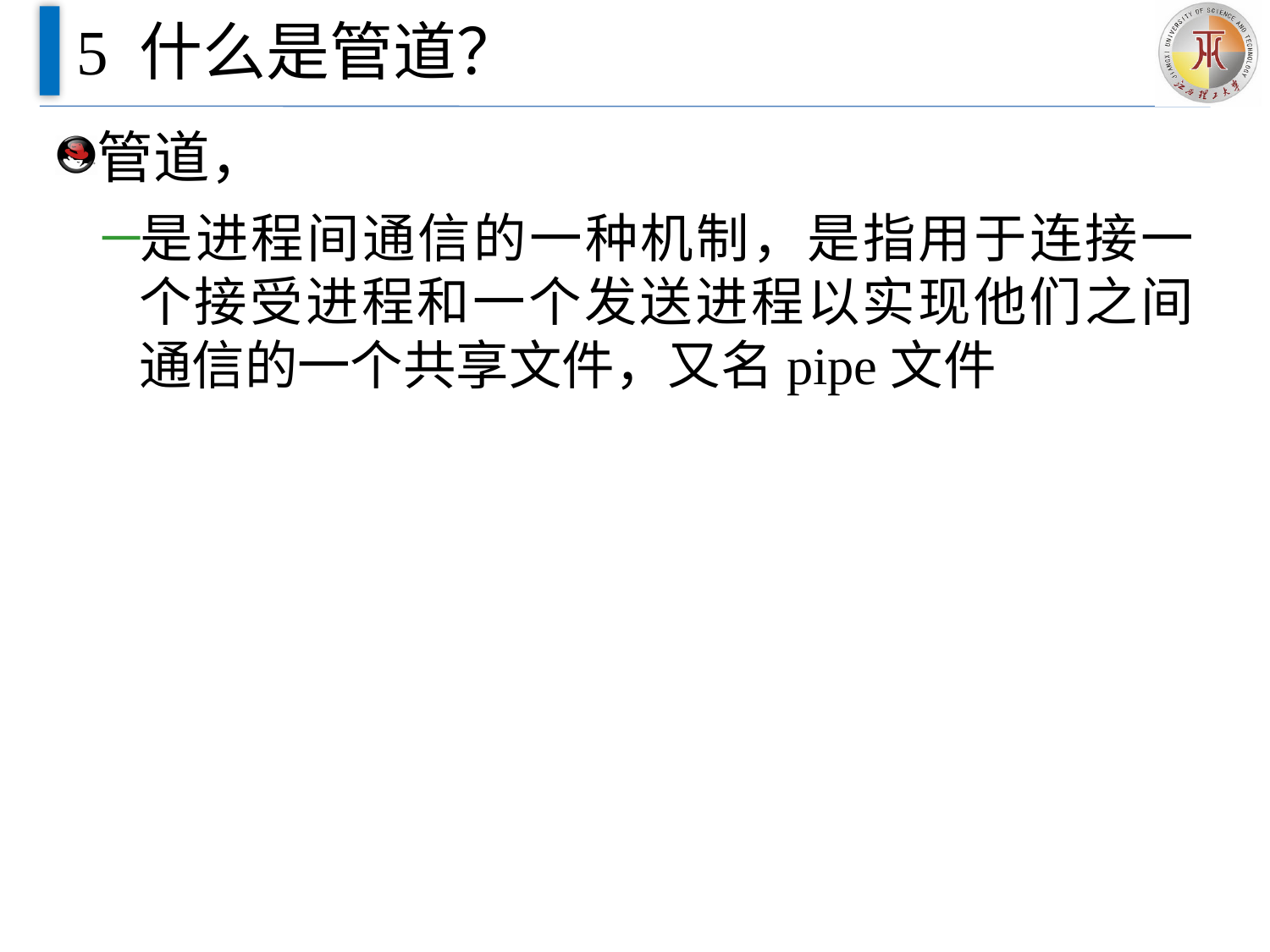

# 5 什么是管道？
管道，
是进程间通信的一种机制，是指用于连接一个接受进程和一个发送进程以实现他们之间通信的一个共享文件，又名pipe文件